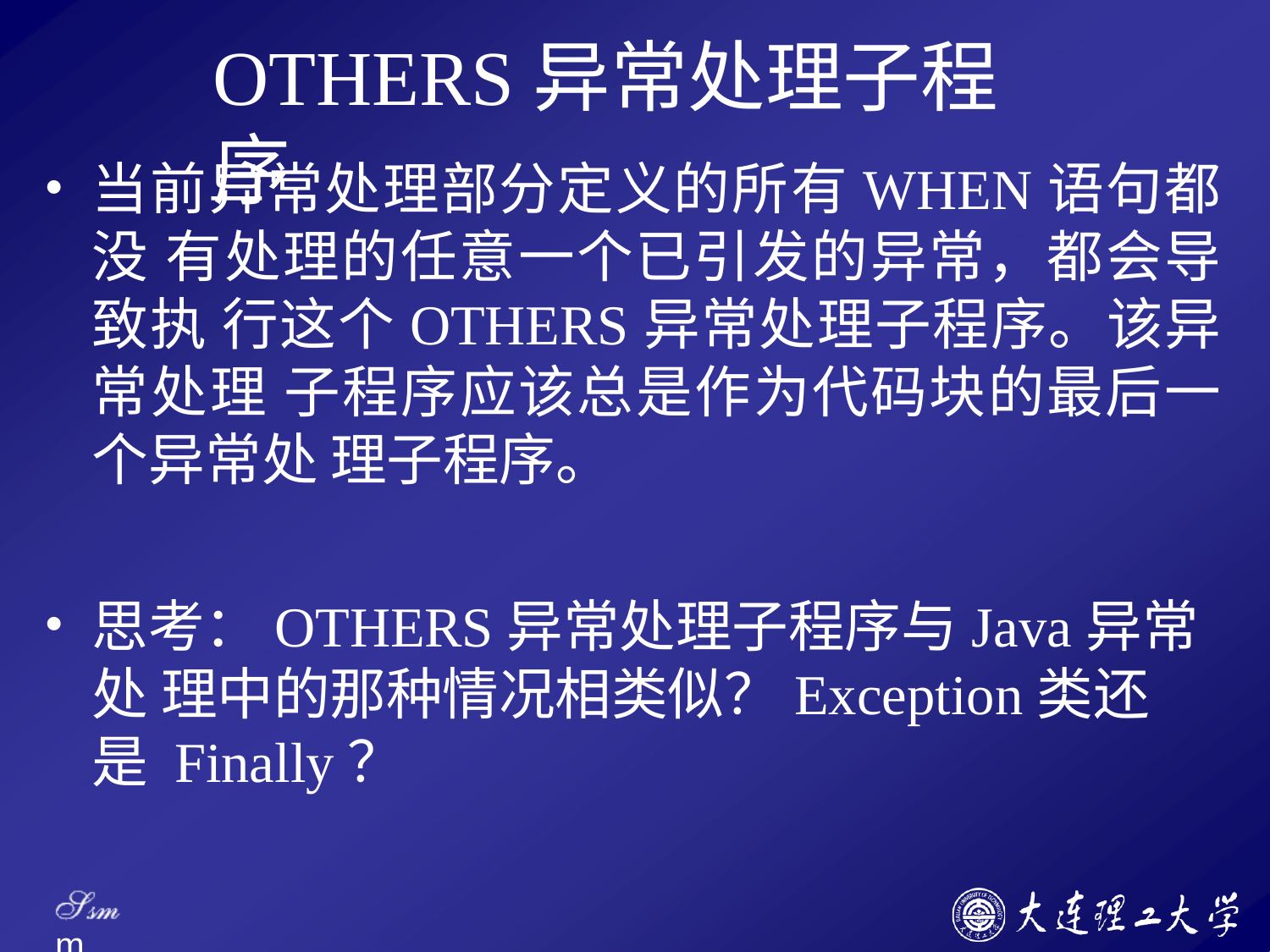

# OTHERS异常处理子程序
当前异常处理部分定义的所有WHEN语句都没 有处理的任意一个已引发的异常，都会导致执 行这个OTHERS异常处理子程序。该异常处理 子程序应该总是作为代码块的最后一个异常处 理子程序。

思考：OTHERS异常处理子程序与Java异常处 理中的那种情况相类似？Exception类还是 Finally？

Ssm